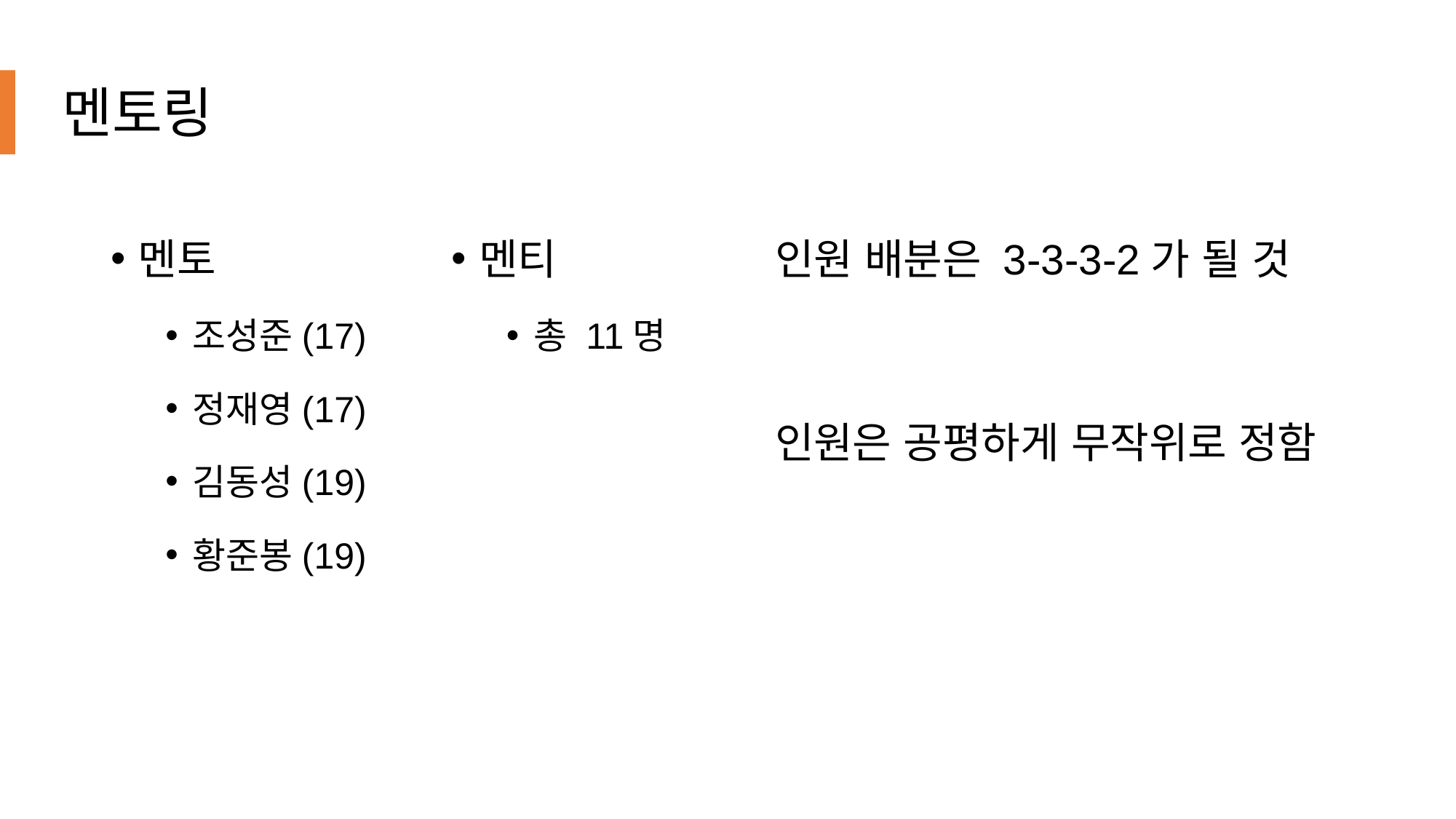

# 멘토링

멘토
조성준(17)
정재영(17)
김동성(19)
황준봉(19)
멘티
총 11명

인원 배분은 3-3-3-2가 될 것

인원은 공평하게 무작위로 정함